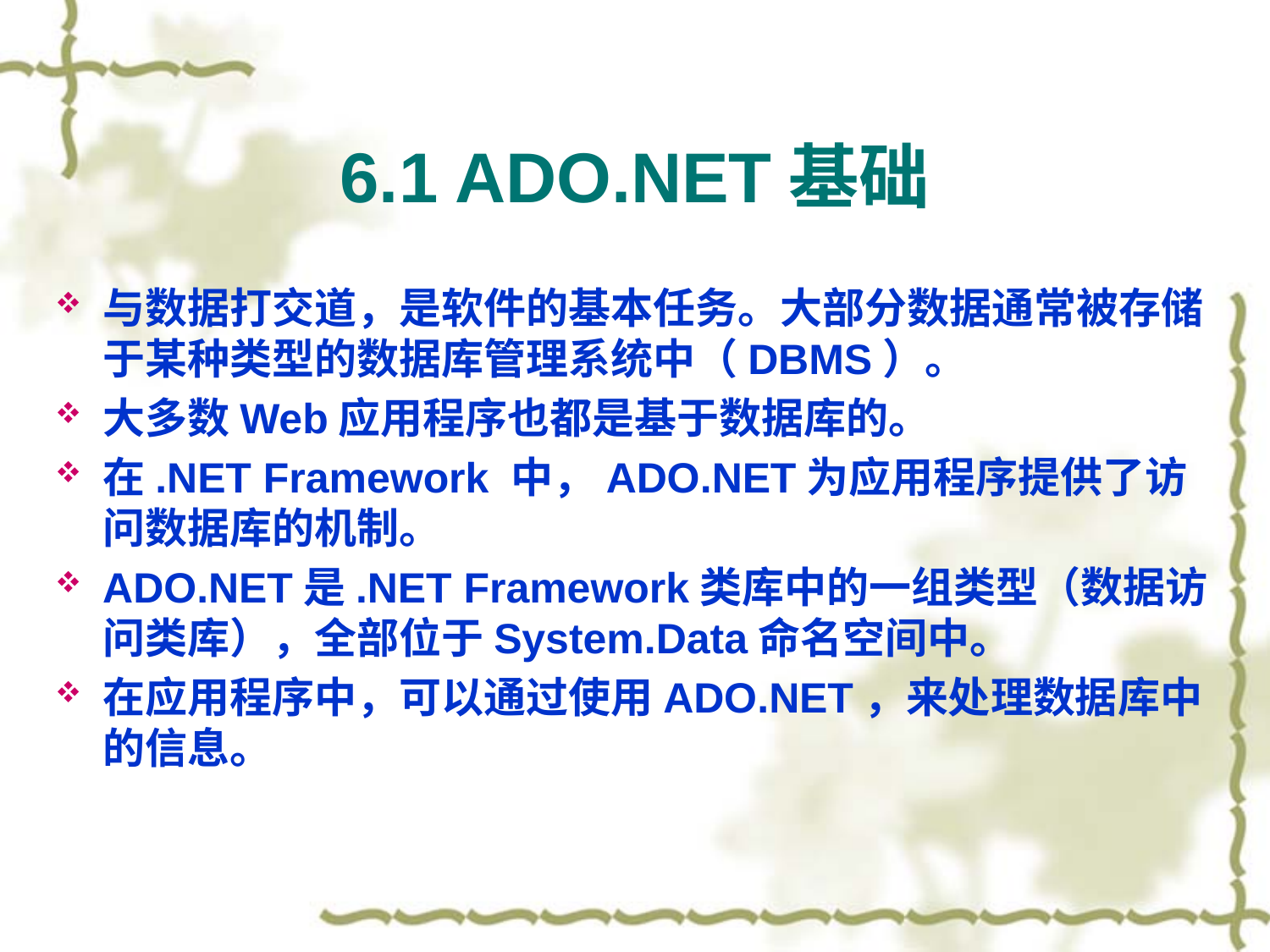

# 6.1 ADO.NET基础
与数据打交道，是软件的基本任务。大部分数据通常被存储于某种类型的数据库管理系统中（DBMS）。
大多数Web应用程序也都是基于数据库的。
在.NET Framework 中，ADO.NET为应用程序提供了访问数据库的机制。
ADO.NET是.NET Framework类库中的一组类型（数据访问类库），全部位于System.Data命名空间中。
在应用程序中，可以通过使用ADO.NET，来处理数据库中的信息。